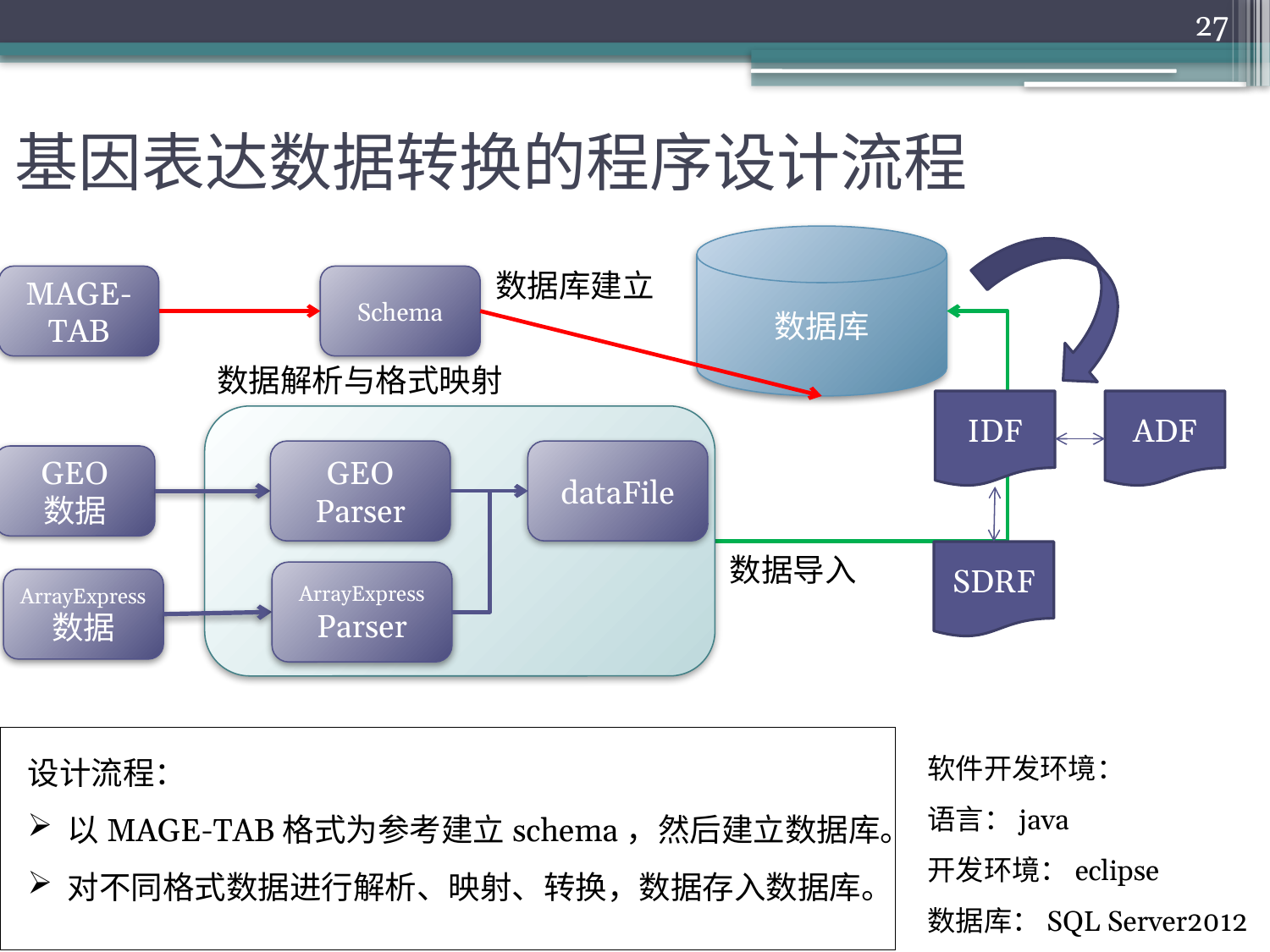

27
# 基因表达数据转换的程序设计流程

数据库
数据库建立
MAGE-TAB
Schema
数据解析与格式映射
IDF
ADF

GEO
Parser
dataFile
GEO
数据
SDRF
数据导入
ArrayExpress
Parser
ArrayExpress数据
设计流程：
以MAGE-TAB格式为参考建立schema，然后建立数据库。
对不同格式数据进行解析、映射、转换，数据存入数据库。

软件开发环境：
语言：java
开发环境：eclipse
数据库：SQL Server2012